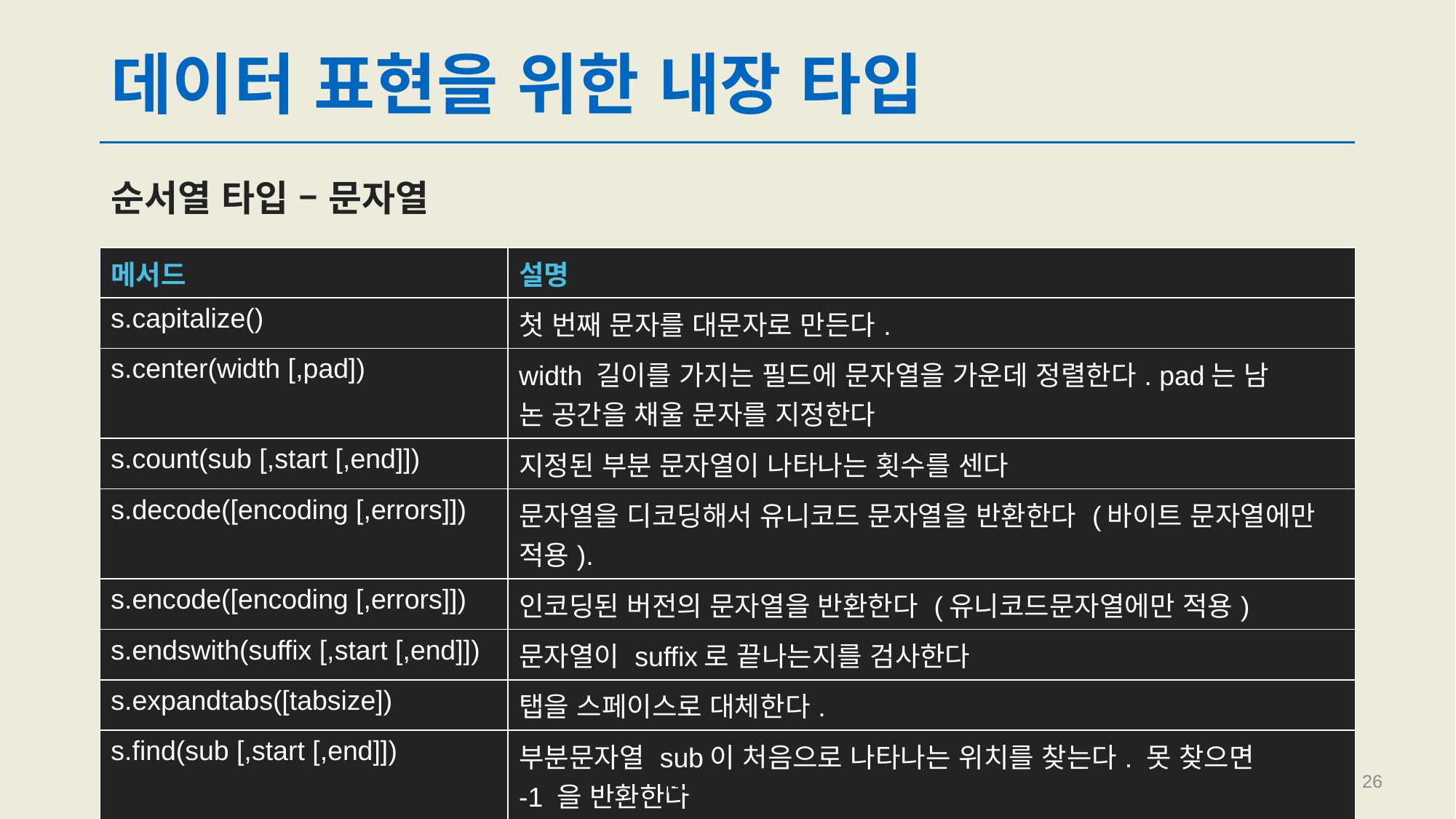

# 데이터 표현을 위한 내장 타입
순서열 타입 – 문자열
| 메서드 | 설명 |
| --- | --- |
| s.capitalize() | 첫 번째 문자를 대문자로 만든다. |
| s.center(width [,pad]) | width 길이를 가지는 필드에 문자열을 가운데 정렬한다. pad는 남 논 공간을 채울 문자를 지정한다 |
| s.count(sub [,start [,end]]) | 지정된 부분 문자열이 나타나는 횟수를 센다 |
| s.decode([encoding [,errors]]) | 문자열을 디코딩해서 유니코드 문자열을 반환한다 (바이트 문자열에만 적용). |
| s.encode([encoding [,errors]]) | 인코딩된 버전의 문자열을 반환한다 (유니코드문자열에만 적용) |
| s.endswith(suffix [,start [,end]]) | 문자열이 suffix로 끝나는지를 검사한다 |
| s.expandtabs([tabsize]) | 탭을 스페이스로 대체한다. |
| s.find(sub [,start [,end]]) | 부분문자열 sub이 처음으로 나타나는 위치를 찾는다. 못 찾으면 -1 을 반환한다 |
문자열 메서드
26